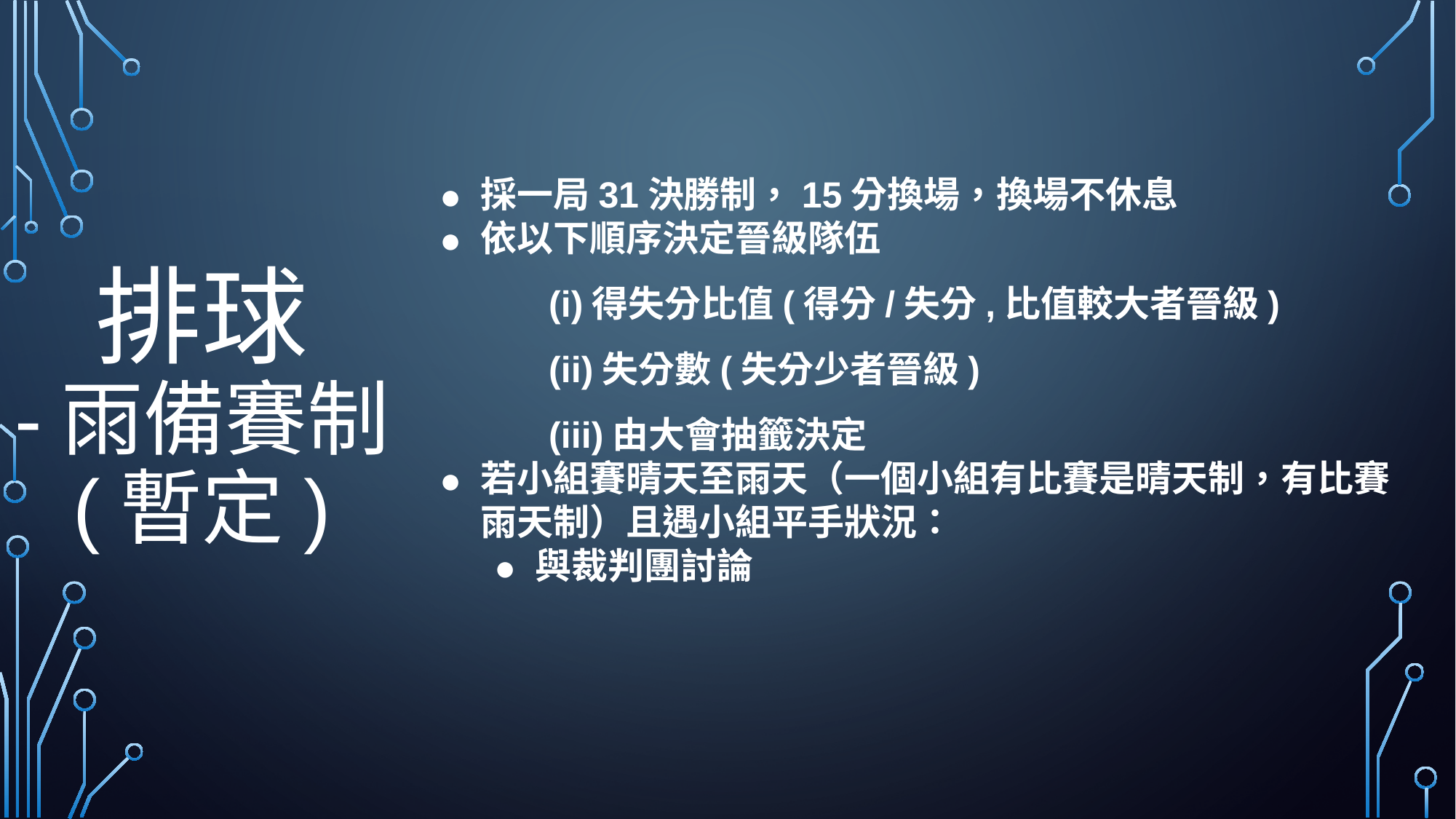

排球
-雨備賽制
(暫定)
採一局31決勝制，15分換場，換場不休息
依以下順序決定晉級隊伍
	(i)得失分比值(得分/失分,比值較大者晉級)
	(ii)失分數(失分少者晉級)
	(iii)由大會抽籤決定
若小組賽晴天至雨天（一個小組有比賽是晴天制，有比賽雨天制）且遇小組平手狀況：
與裁判團討論